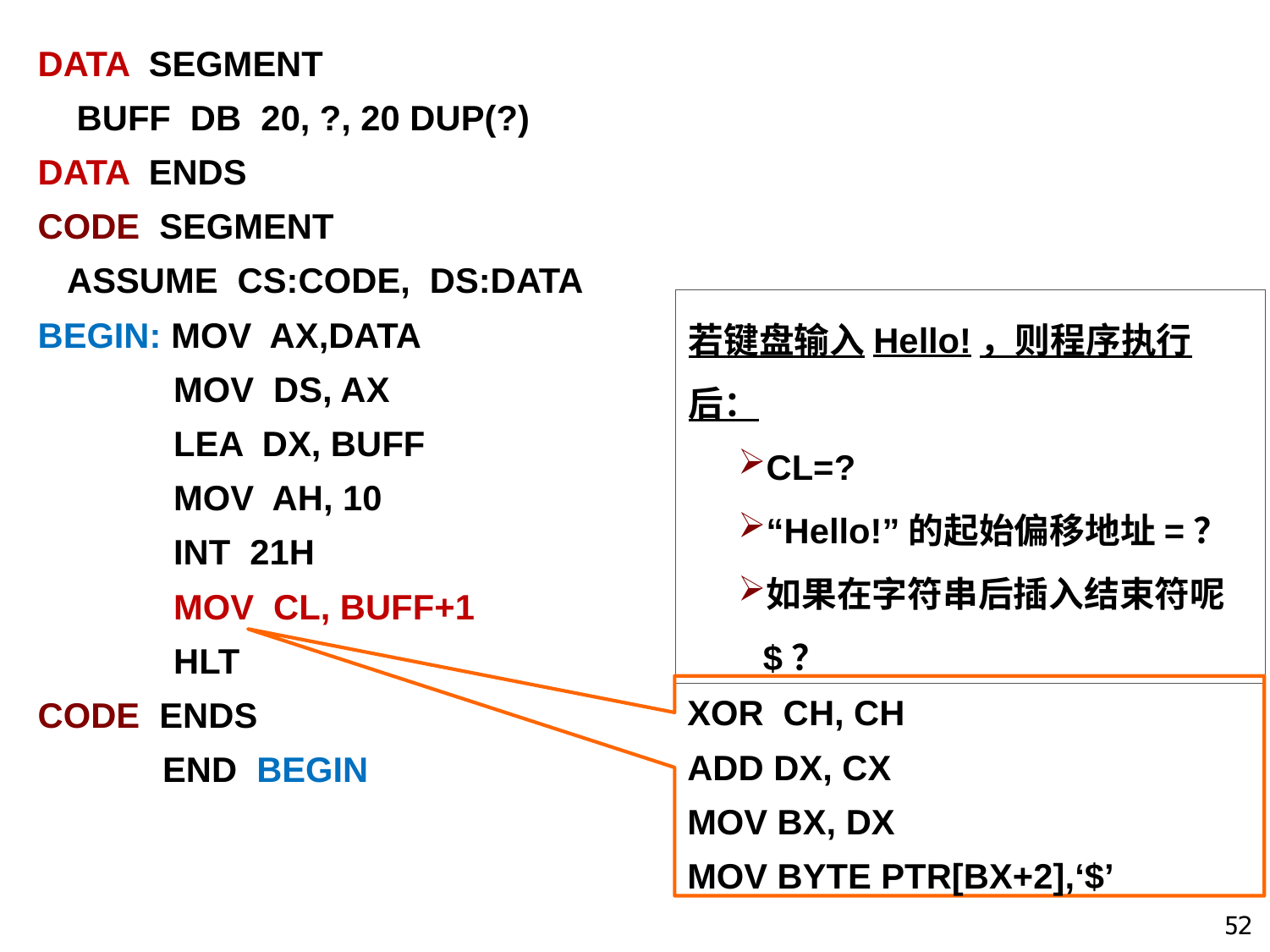

DATA  SEGMENT
    BUFF  DB  20, ?, 20 DUP(?)
DATA  ENDS
CODE  SEGMENT
   ASSUME  CS:CODE,  DS:DATA
BEGIN: MOV  AX,DATA
MOV  DS, AX
LEA  DX, BUFF
MOV  AH, 10
INT  21H
MOV  CL, BUFF+1
HLT
CODE  ENDS
END  BEGIN
若键盘输入Hello!，则程序执行后：
CL=?
“Hello!”的起始偏移地址=？
如果在字符串后插入结束符呢$？
XOR  CH, CH
ADD DX, CX
MOV BX, DX
MOV BYTE PTR[BX+2],‘$’
52